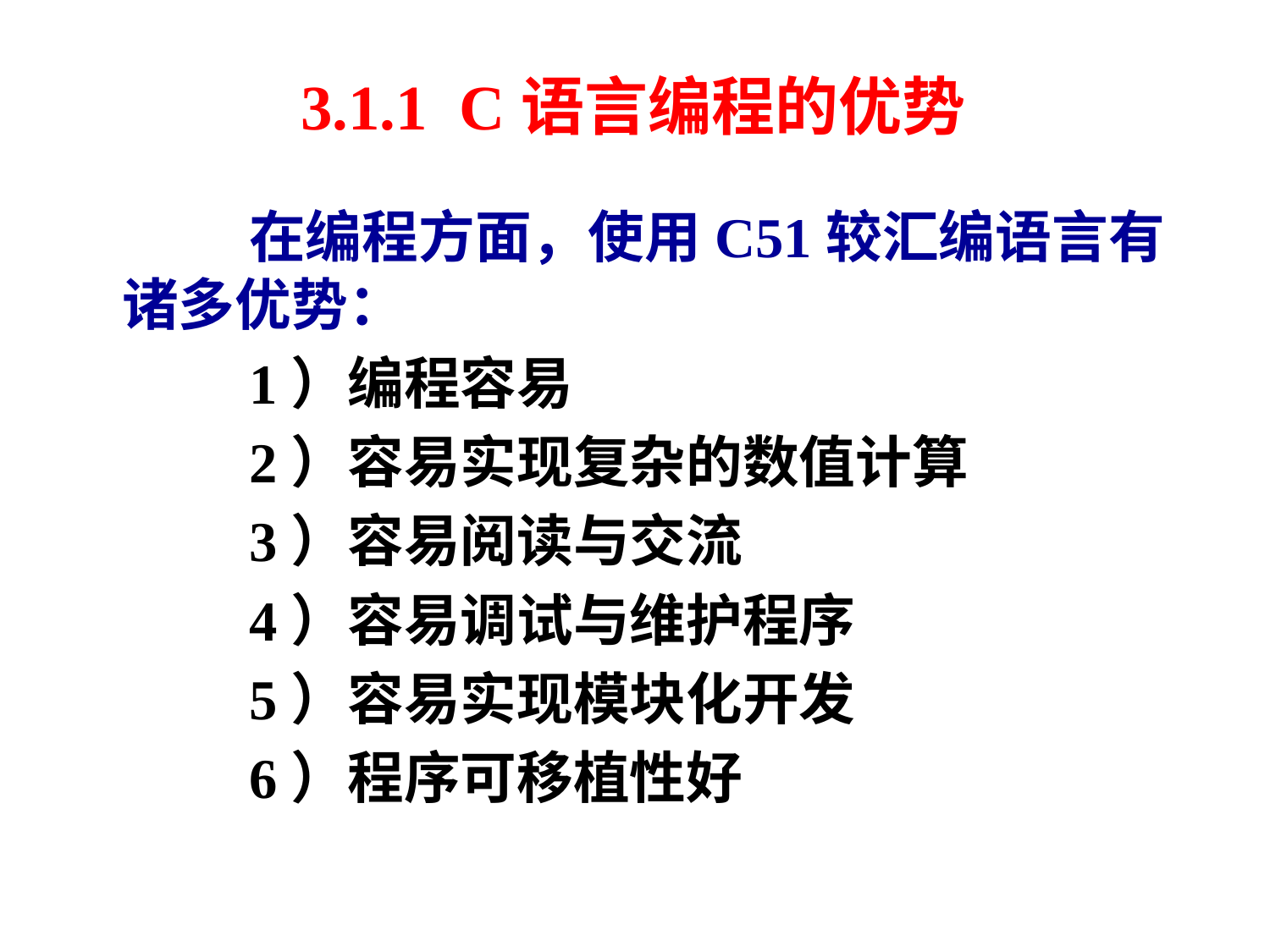

# 3.1.1  C语言编程的优势
		在编程方面，使用C51较汇编语言有诸多优势：
		1）编程容易
		2）容易实现复杂的数值计算
		3）容易阅读与交流
		4）容易调试与维护程序
		5）容易实现模块化开发
		6）程序可移植性好